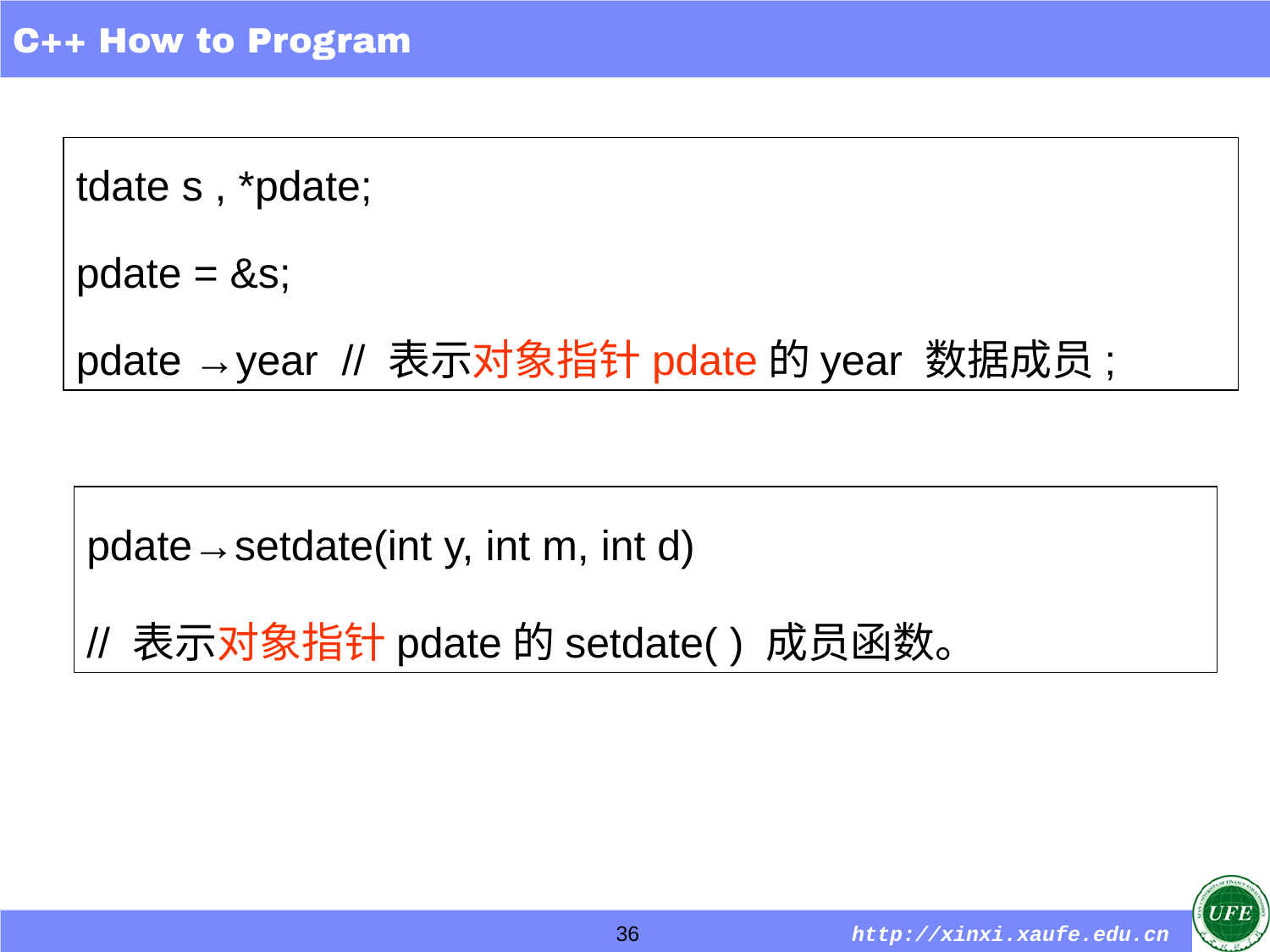

tdate s , *pdate;
pdate = &s;
pdate →year  // 表示对象指针pdate的year 数据成员;
pdate→setdate(int y, int m, int d)
// 表示对象指针pdate的setdate( ) 成员函数。
36